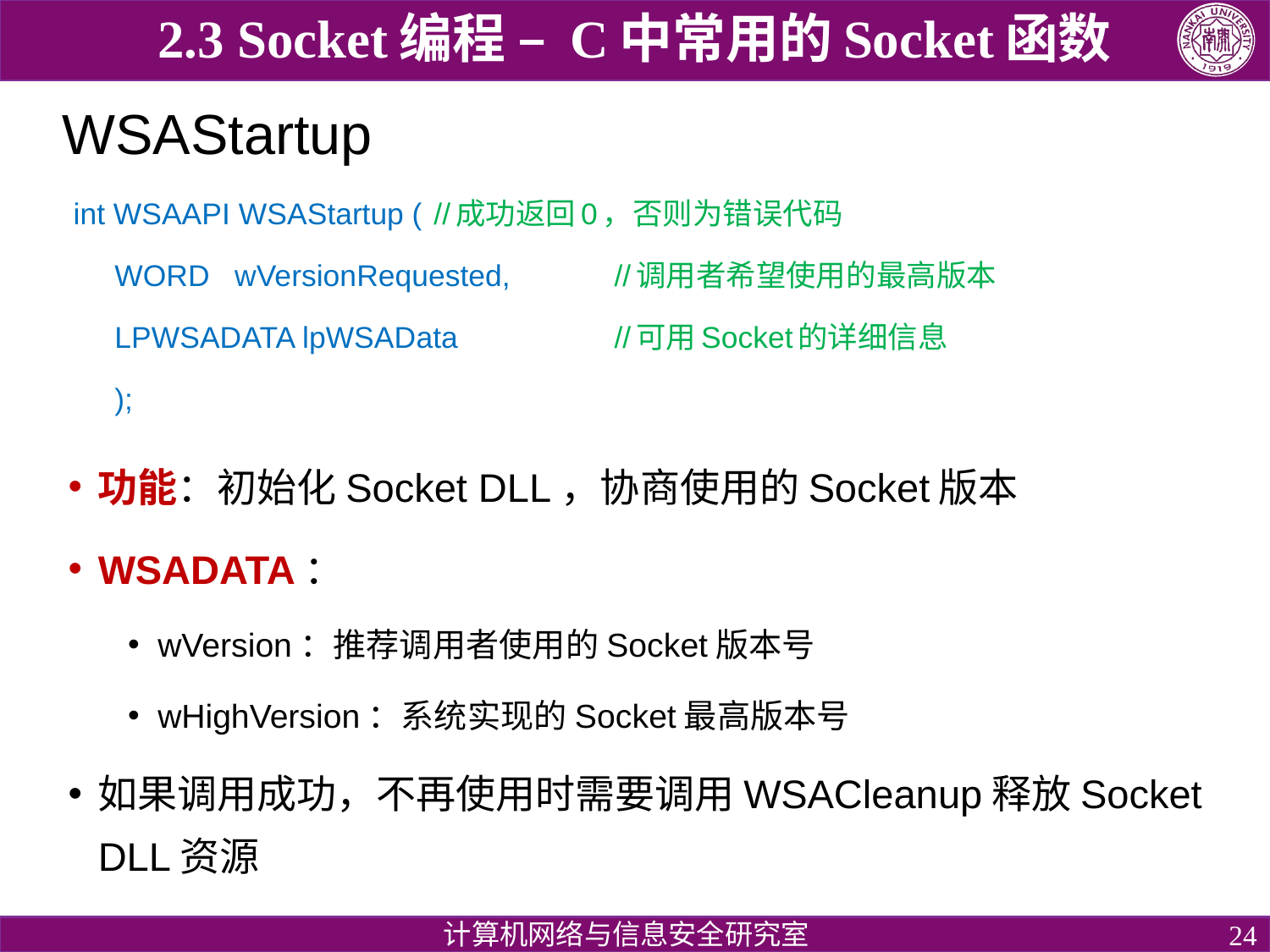

2.3 Socket编程 – C中常用的Socket函数
# WSAStartup
int WSAAPI WSAStartup (			//成功返回0，否则为错误代码
     WORD   wVersionRequested,		//调用者希望使用的最高版本
     LPWSADATA lpWSAData			//可用Socket的详细信息
     );
功能：初始化Socket DLL，协商使用的Socket版本
WSADATA：
wVersion：推荐调用者使用的Socket版本号
wHighVersion：系统实现的Socket最高版本号
如果调用成功，不再使用时需要调用WSACleanup释放Socket DLL资源